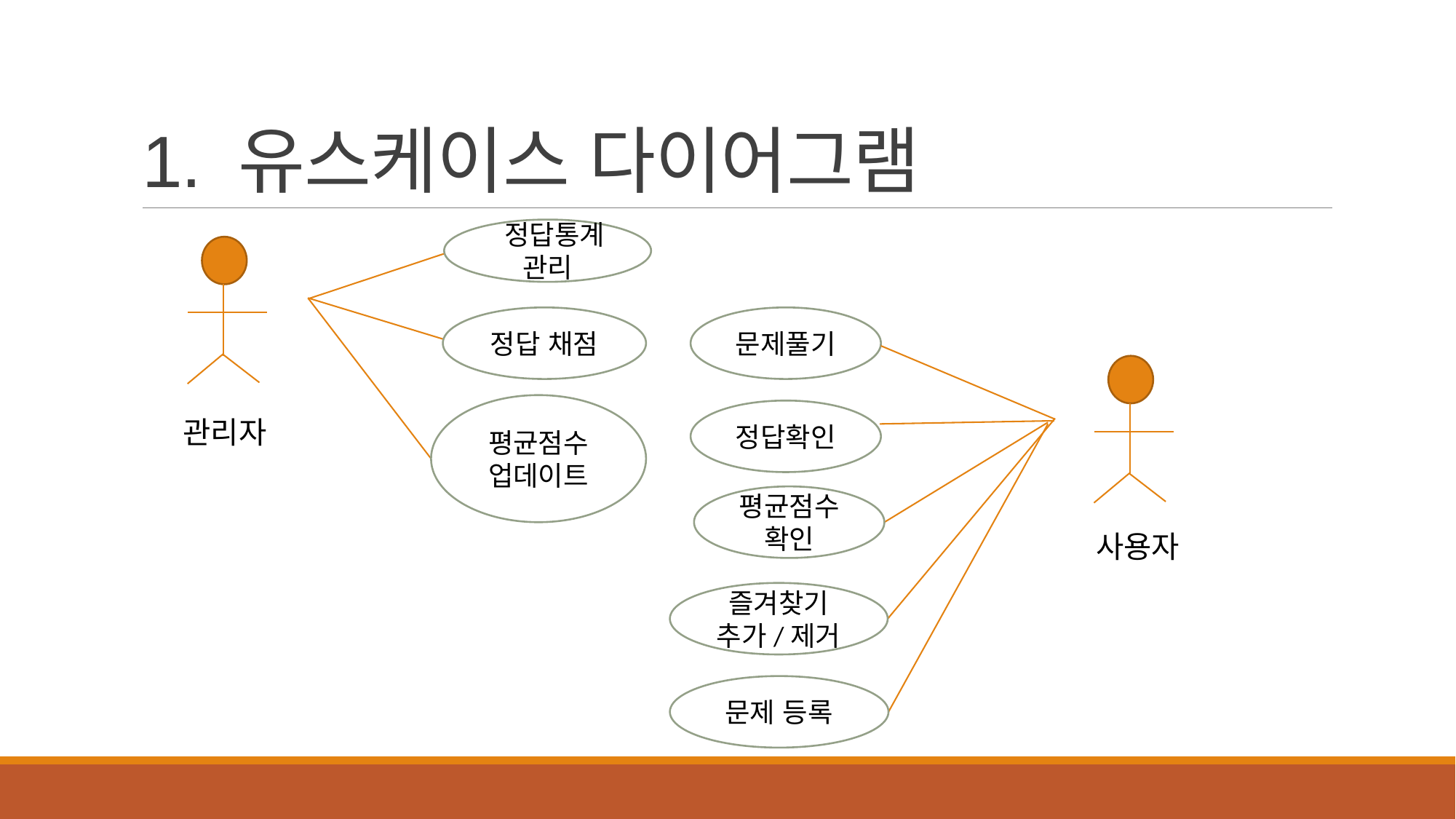

# 1. 유스케이스 다이어그램
 정답통계 관리

정답 채점
문제풀기

평균점수 업데이트
정답확인
관리자
평균점수 확인
 사용자
즐겨찾기 추가/제거
문제 등록